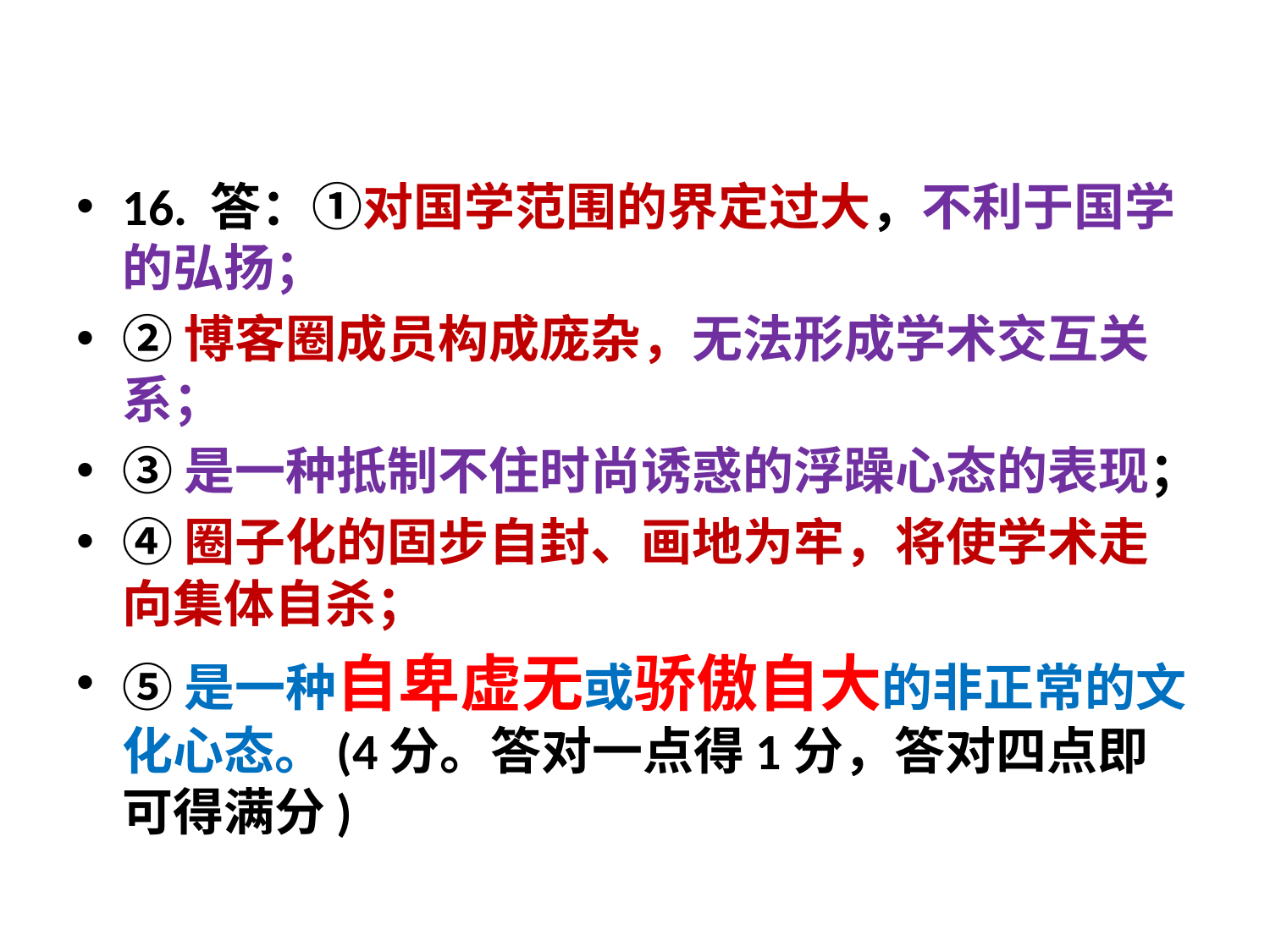

16. 答：①对国学范围的界定过大，不利于国学的弘扬；
②博客圈成员构成庞杂，无法形成学术交互关系；
③是一种抵制不住时尚诱惑的浮躁心态的表现；
④圈子化的固步自封、画地为牢，将使学术走向集体自杀；
⑤是一种自卑虚无或骄傲自大的非正常的文化心态。(4分。答对一点得1分，答对四点即可得满分)